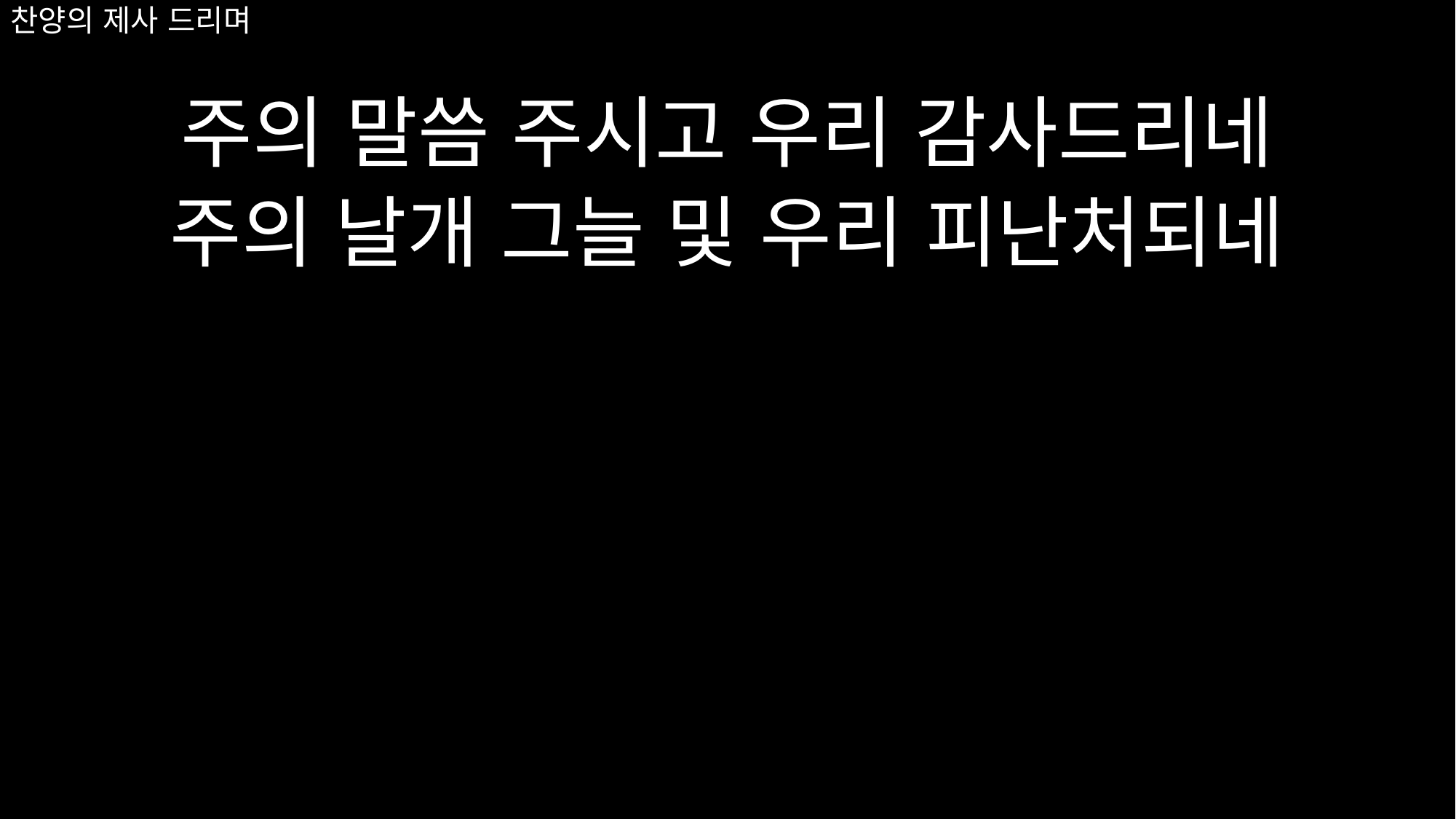

# 찬양의 제사 드리며
주의 말씀 주시고 우리 감사드리네
주의 날개 그늘 및 우리 피난처되네